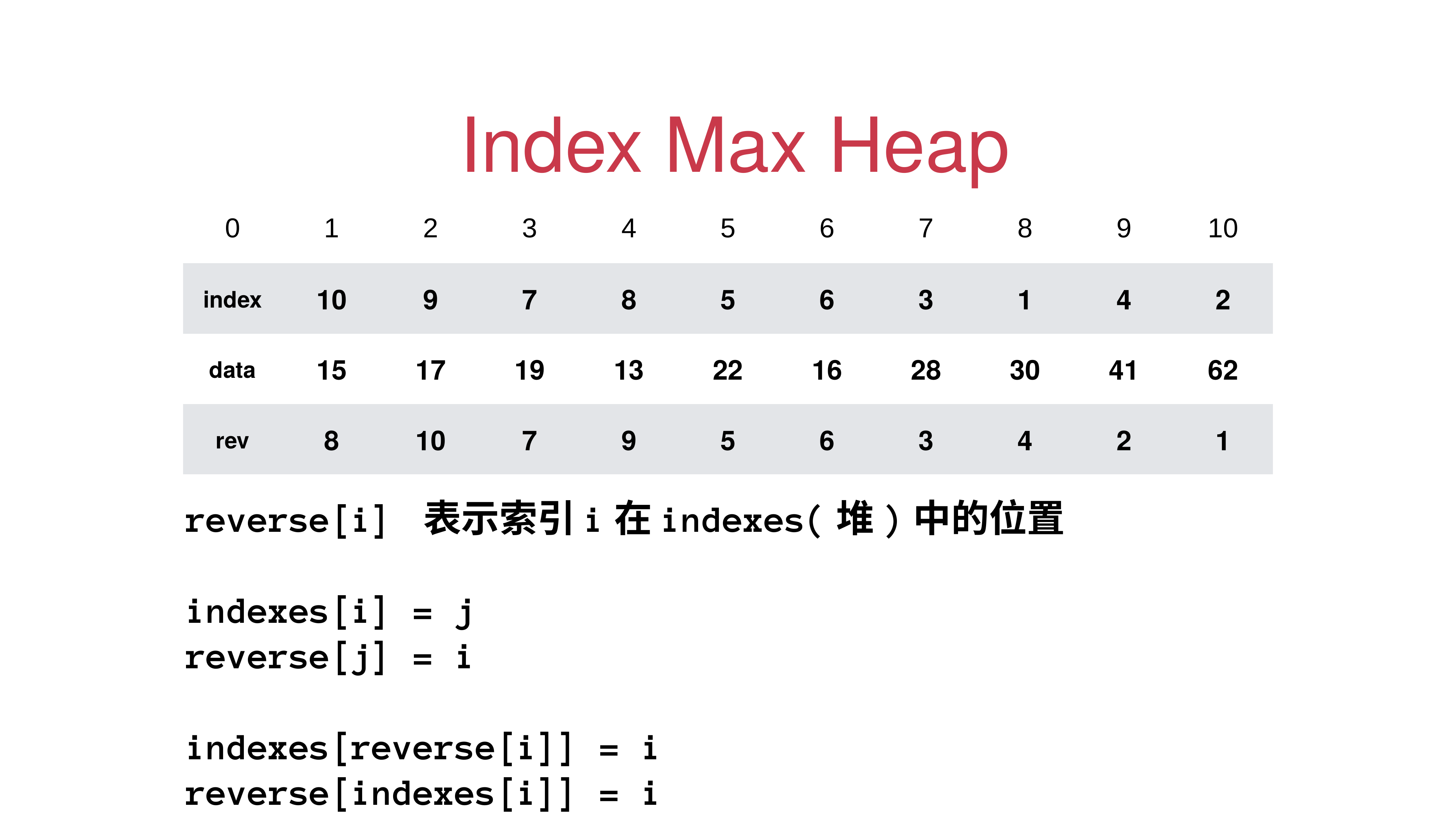

# Index Max Heap
| 0 | 1 | 2 | 3 | 4 | 5 | 6 | 7 | 8 | 9 | 10 |
| --- | --- | --- | --- | --- | --- | --- | --- | --- | --- | --- |
| index | 10 | 9 | 7 | 8 | 5 | 6 | 3 | 1 | 4 | 2 |
| data | 15 | 17 | 19 | 13 | 22 | 16 | 28 | 30 | 41 | 62 |
| rev | 8 | 10 | 7 | 9 | 5 | 6 | 3 | 4 | 2 | 1 |
reverse[i] 表示索引i在indexes(堆)中的位置

indexes[i] = j
reverse[j] = i

indexes[reverse[i]] = i
reverse[indexes[i]] = i